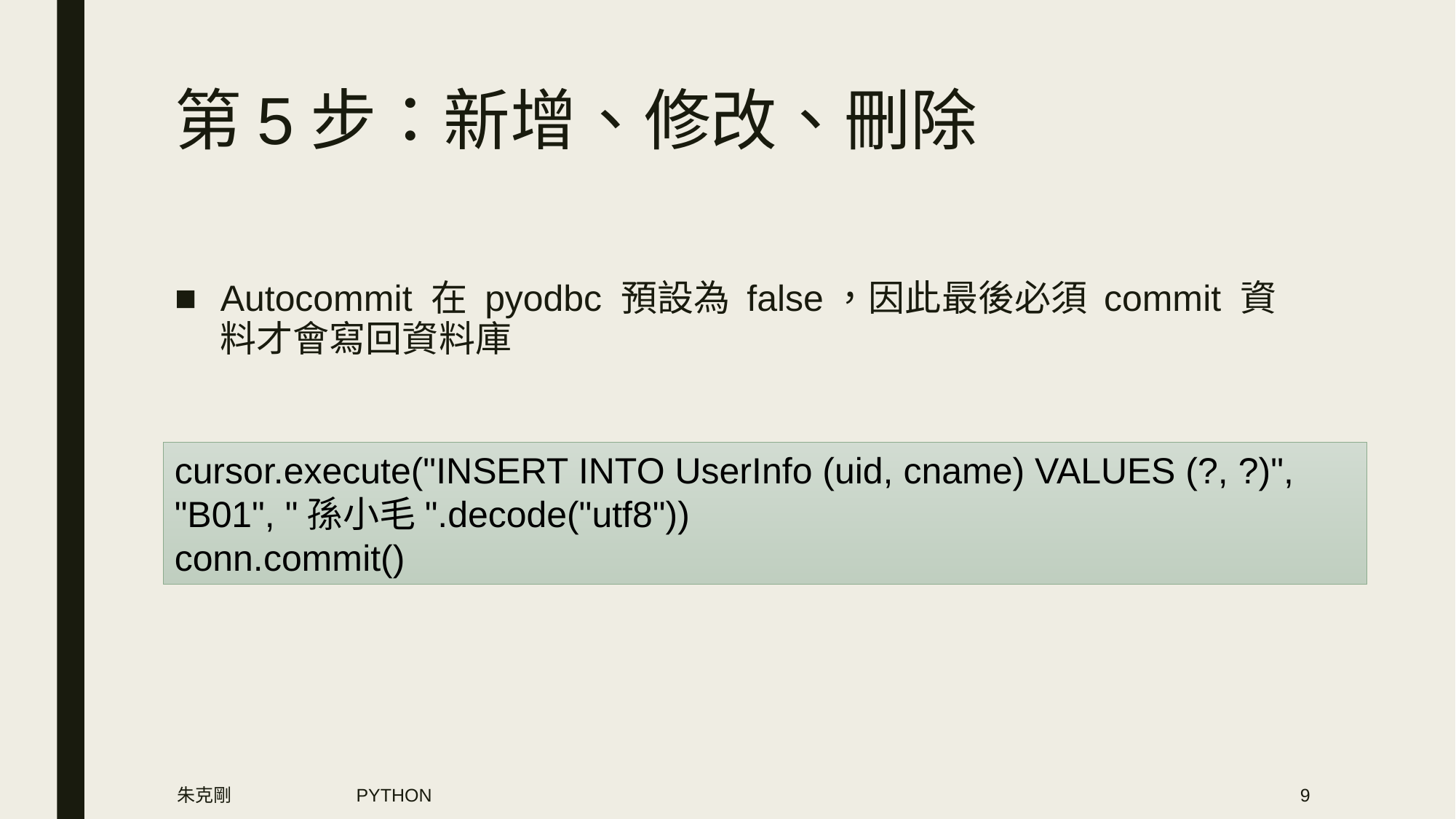

# 第5步：新增、修改、刪除
Autocommit 在 pyodbc 預設為 false，因此最後必須 commit 資料才會寫回資料庫
cursor.execute("INSERT INTO UserInfo (uid, cname) VALUES (?, ?)", "B01", "孫小毛".decode("utf8"))
conn.commit()
朱克剛
PYTHON
9